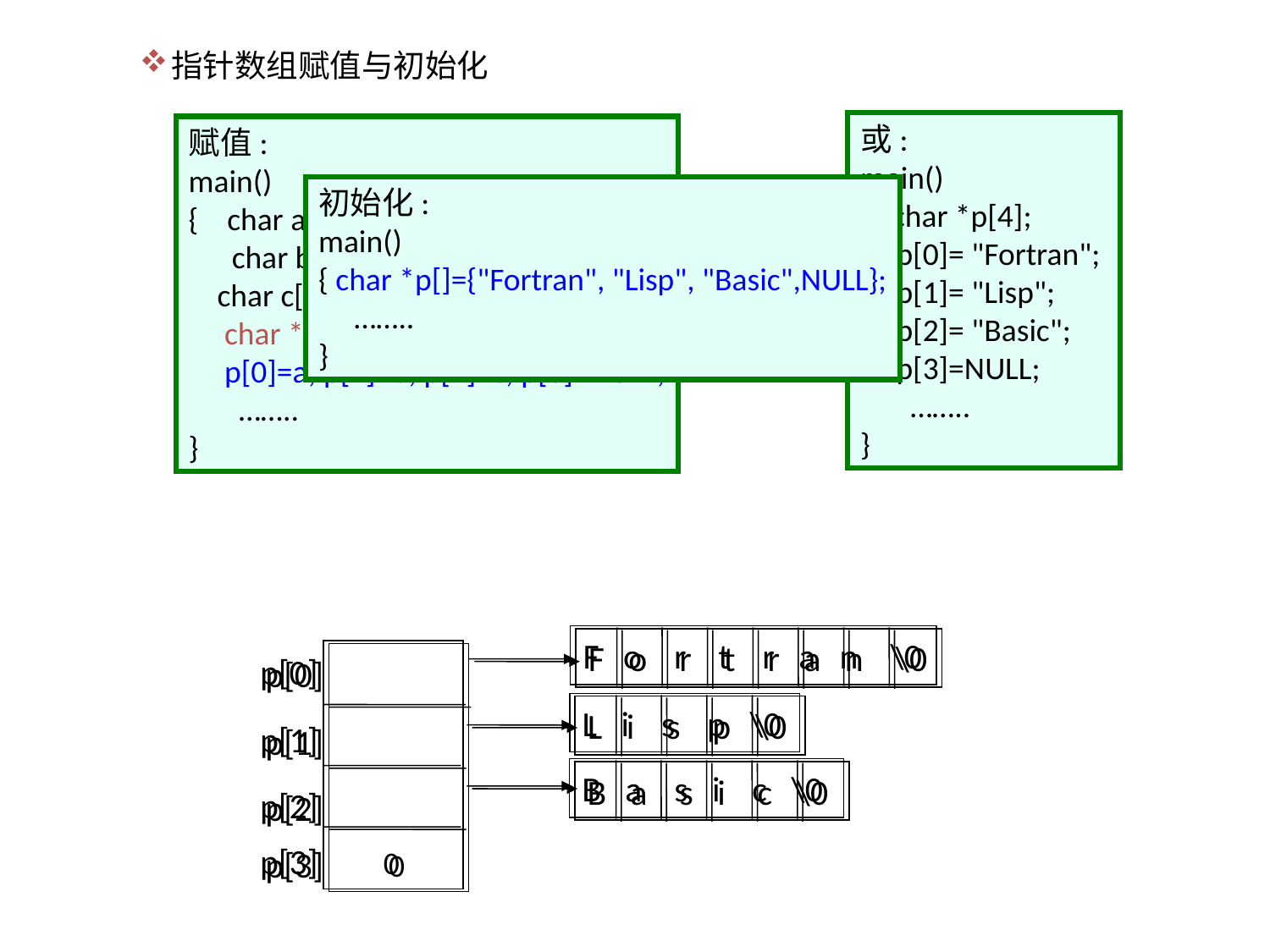

指针数组赋值与初始化
或:
main()
{   char *p[4];
     p[0]= "Fortran";
     p[1]= "Lisp";
     p[2]= "Basic";
     p[3]=NULL;
       ……..
}
赋值:
main()
{    char a[]="Fortran";
      char b[]="Lisp";
    char c[]="Basic";
     char *p[4];
     p[0]=a; p[1]=b; p[2]=c; p[3]=NULL;
       ……..
}
F   o    r    t    r   a   n    \0

p[0]
p[1]
p[2]
p[3]

L   i    s    p   \0

B   a    s   i    c   \0

0
初始化:
main()
{ char *p[]={"Fortran", "Lisp", "Basic",NULL};
     ……..
}
F   o    r    t    r   a   n    \0

p[0]
p[1]
p[2]
p[3]

L   i    s    p   \0

B   a    s   i    c   \0

0